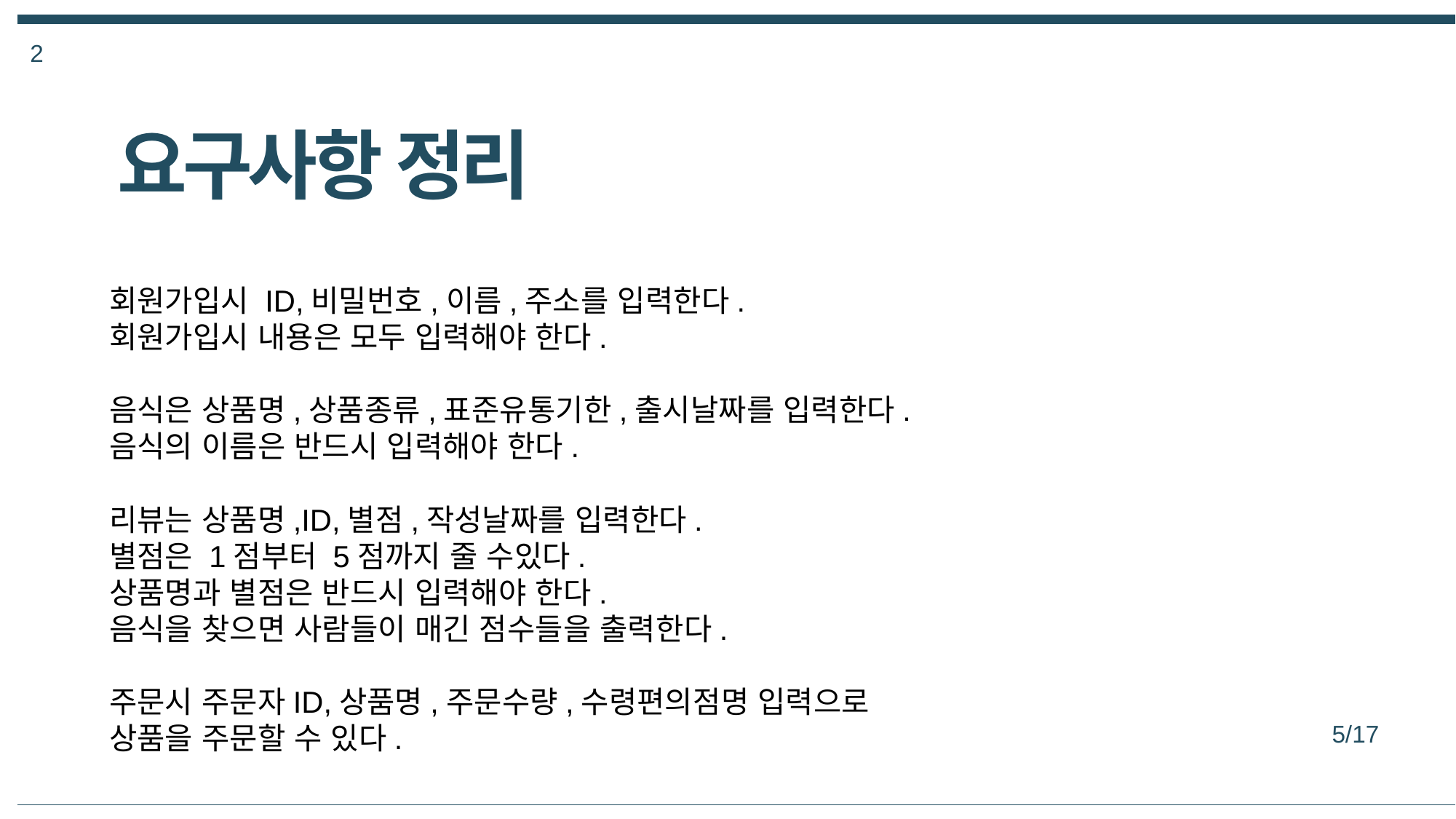

2
요구사항 정리

회원가입시 ID,비밀번호,이름,주소를 입력한다.
회원가입시 내용은 모두 입력해야 한다.

음식은 상품명,상품종류,표준유통기한,출시날짜를 입력한다.
음식의 이름은 반드시 입력해야 한다.

리뷰는 상품명,ID,별점,작성날짜를 입력한다.
별점은 1점부터 5점까지 줄 수있다.
상품명과 별점은 반드시 입력해야 한다.
음식을 찾으면 사람들이 매긴 점수들을 출력한다.

주문시 주문자ID,상품명,주문수량,수령편의점명 입력으로
상품을 주문할 수 있다.
5/17